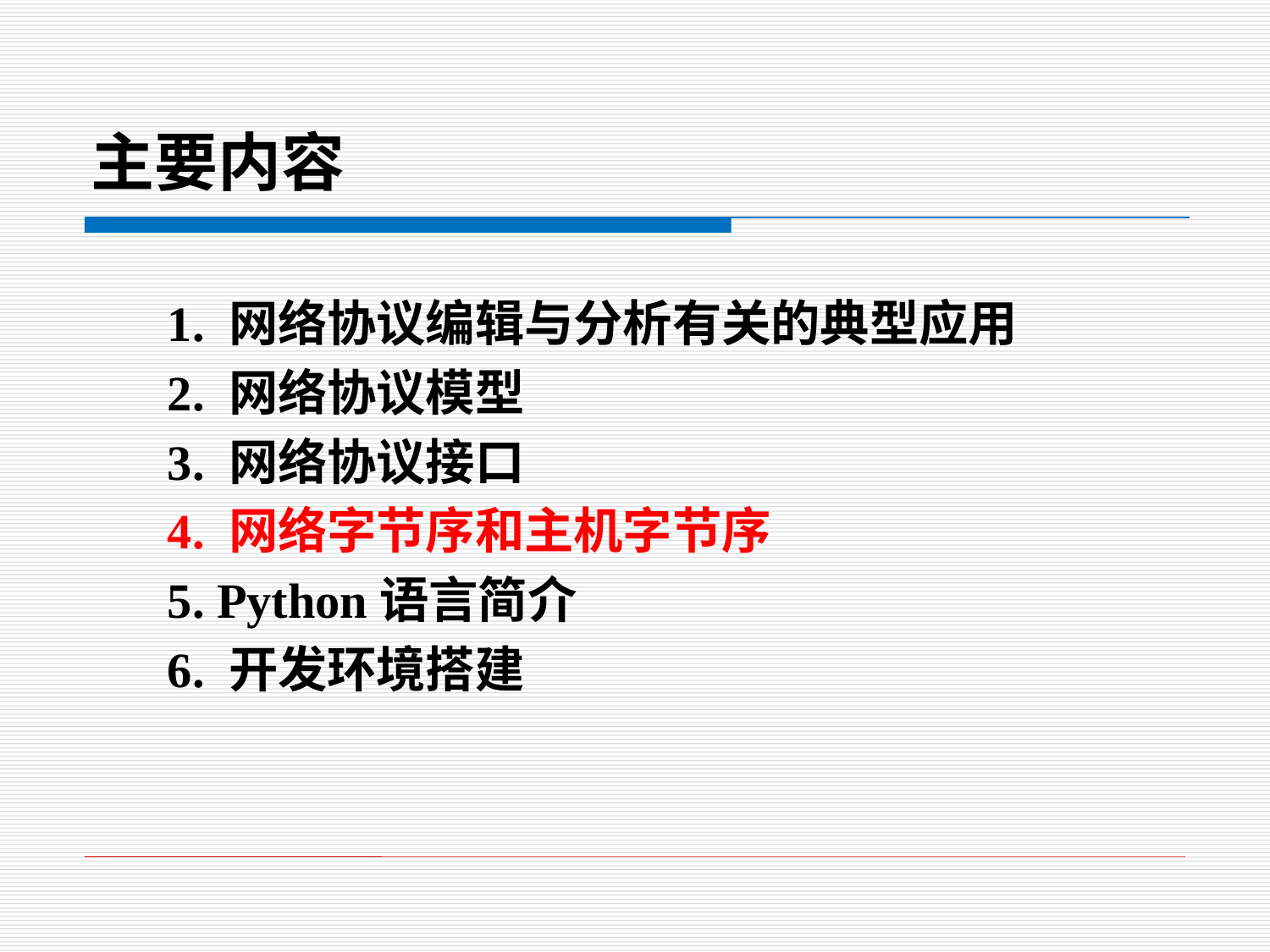

# 主要内容
1. 网络协议编辑与分析有关的典型应用
2. 网络协议模型
3. 网络协议接口
4. 网络字节序和主机字节序
5. Python语言简介
6. 开发环境搭建